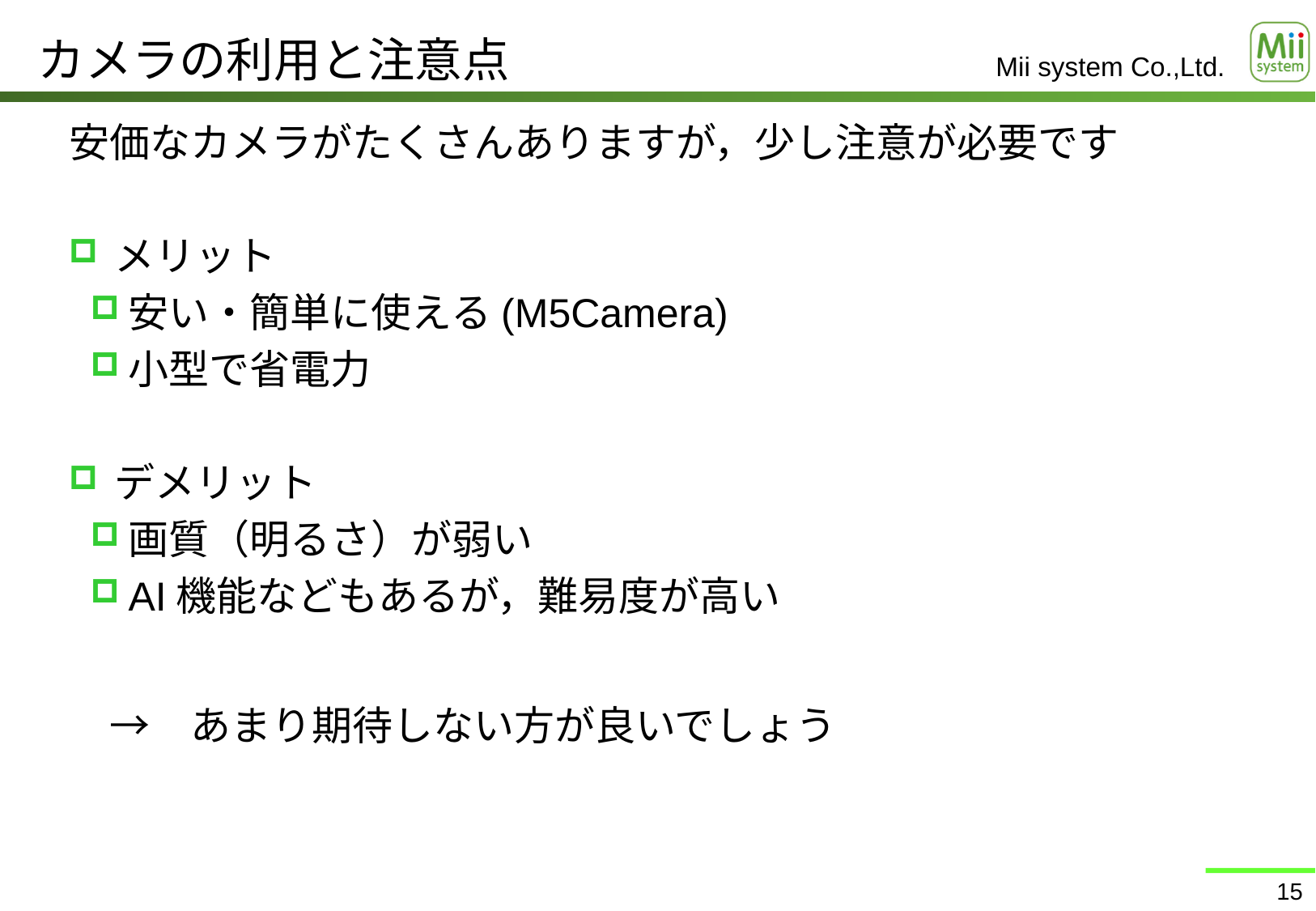

# カメラの利用と注意点
安価なカメラがたくさんありますが，少し注意が必要です

メリット
安い・簡単に使える(M5Camera)
小型で省電力

デメリット
画質（明るさ）が弱い
AI機能などもあるが，難易度が高い

　→　あまり期待しない方が良いでしょう
15